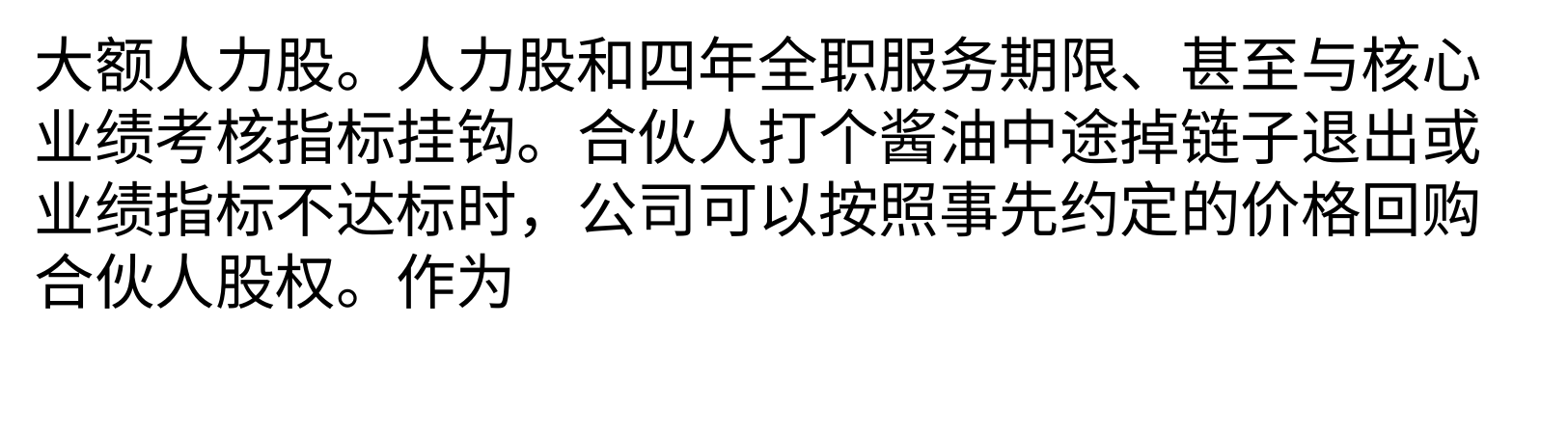

大额人力股。人力股和四年全职服务期限、甚至与核心业绩考核指标挂钩。合伙人打个酱油中途掉链子退出或业绩指标不达标时，公司可以按照事先约定的价格回购合伙人股权。作为